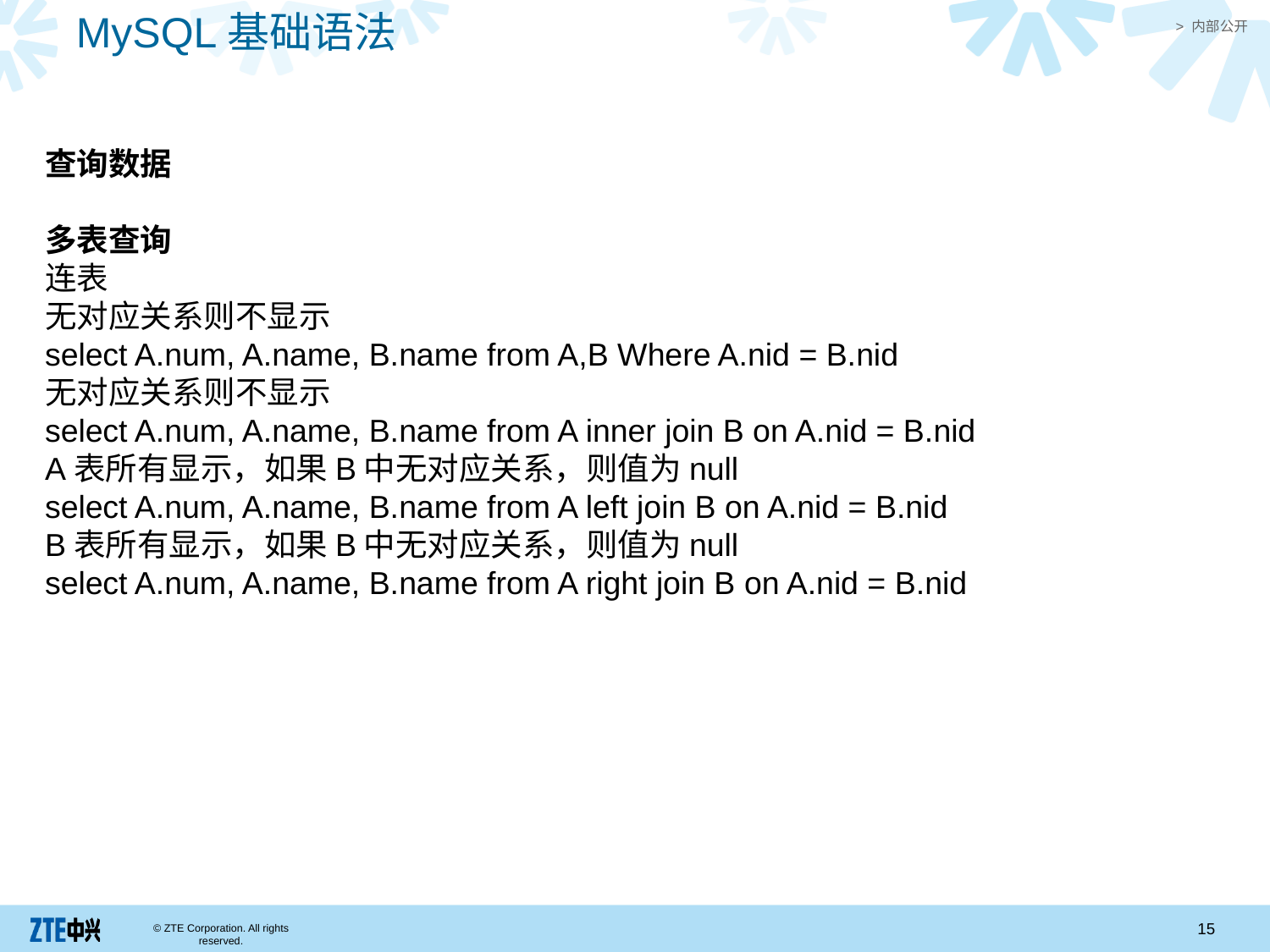

MySQL基础语法
查询数据

多表查询
连表
无对应关系则不显示
select A.num, A.name, B.name from A,B Where A.nid = B.nid
无对应关系则不显示
select A.num, A.name, B.name from A inner join B on A.nid = B.nid
A表所有显示，如果B中无对应关系，则值为null
select A.num, A.name, B.name from A left join B on A.nid = B.nid
B表所有显示，如果B中无对应关系，则值为null
select A.num, A.name, B.name from A right join B on A.nid = B.nid
15